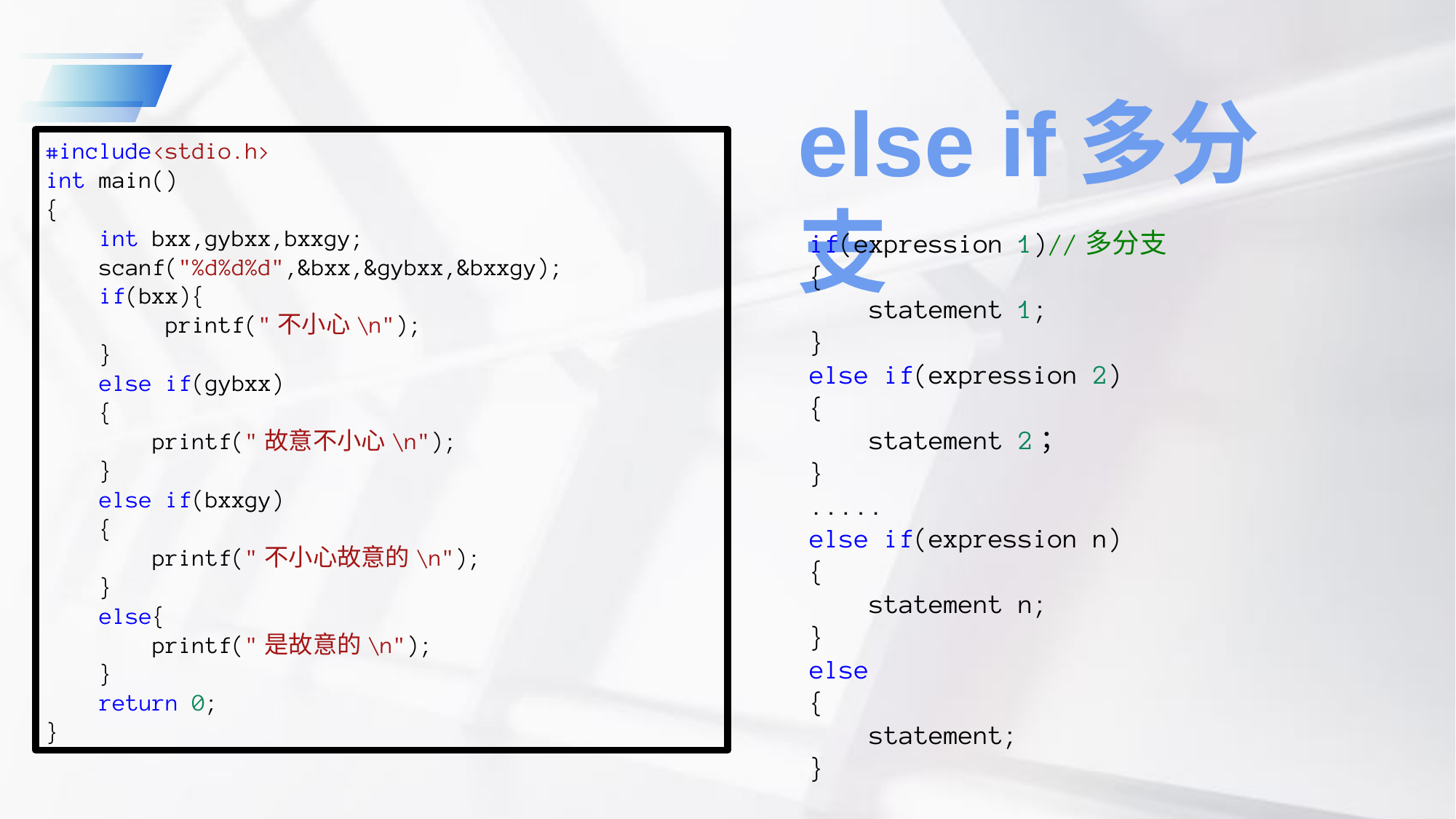

else if多分支
#include<stdio.h>
int main()
{
    int bxx,gybxx,bxxgy;
    scanf("%d%d%d",&bxx,&gybxx,&bxxgy);
    if(bxx){
         printf("不小心\n");
    }
    else if(gybxx)
    {
        printf("故意不小心\n");
    }
    else if(bxxgy)
    {
        printf("不小心故意的\n");
    }
    else{
        printf("是故意的\n");
    }
    return 0;
}
if(expression 1)//多分支
{
    statement 1;
}
else if(expression 2)
{
    statement 2；
}
.....
else if(expression n)
{
    statement n;
}
else
{
    statement;
}